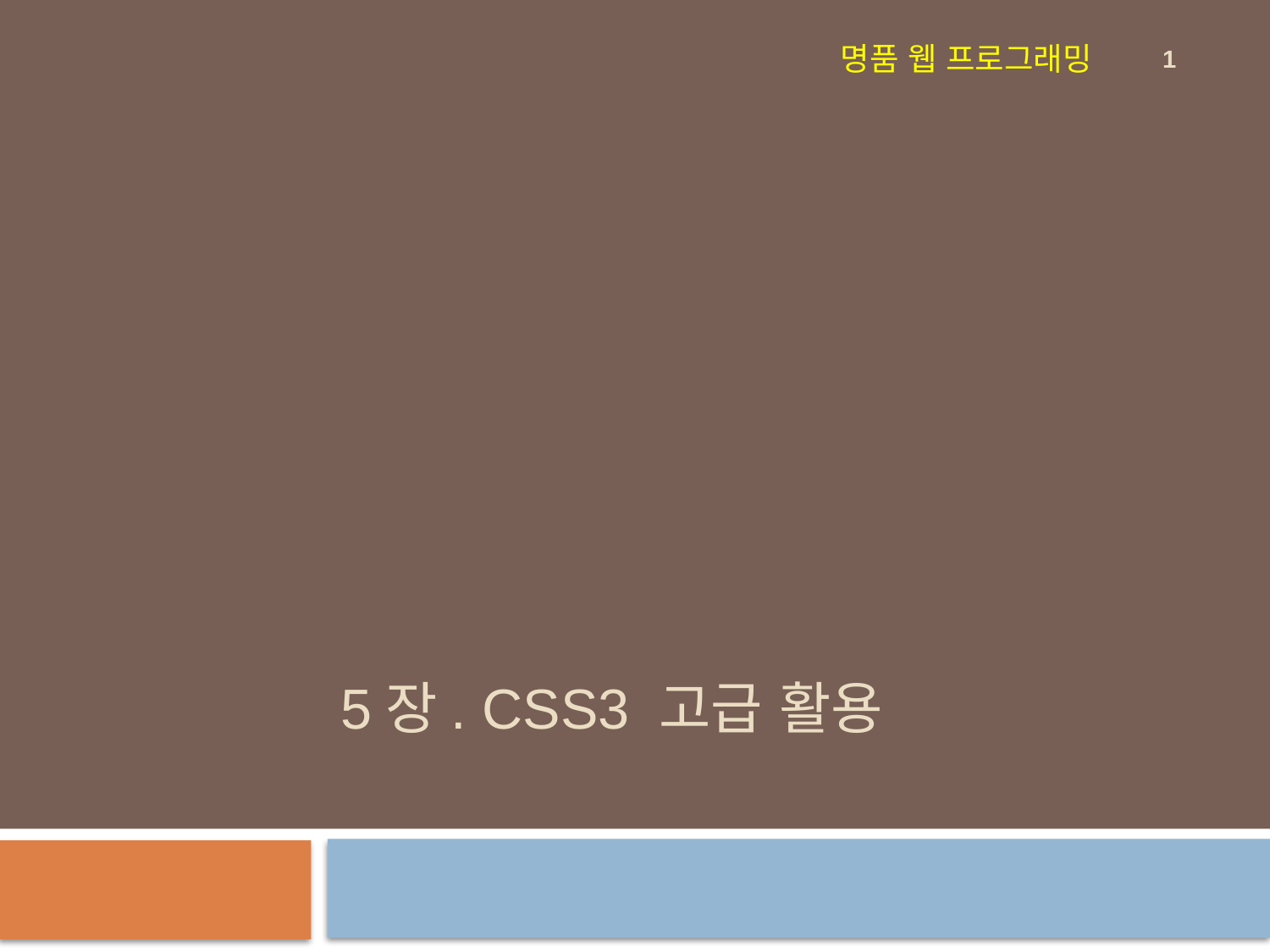

1
명품 웹 프로그래밍
# 5장. CSS3 고급 활용